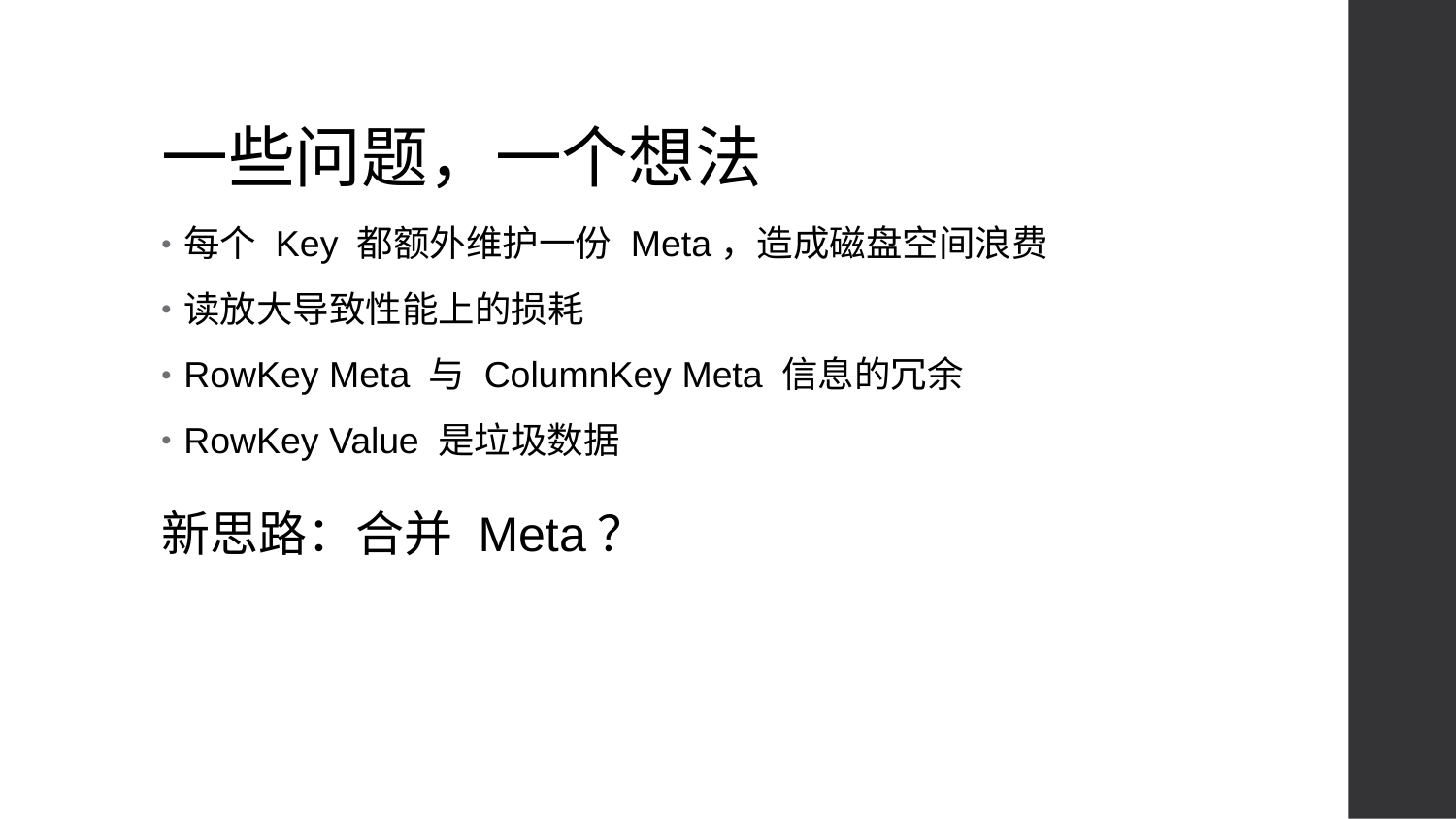

# 一些问题，一个想法
每个 Key 都额外维护一份 Meta，造成磁盘空间浪费
读放大导致性能上的损耗
RowKey Meta 与 ColumnKey Meta 信息的冗余
RowKey Value 是垃圾数据
新思路：合并 Meta？